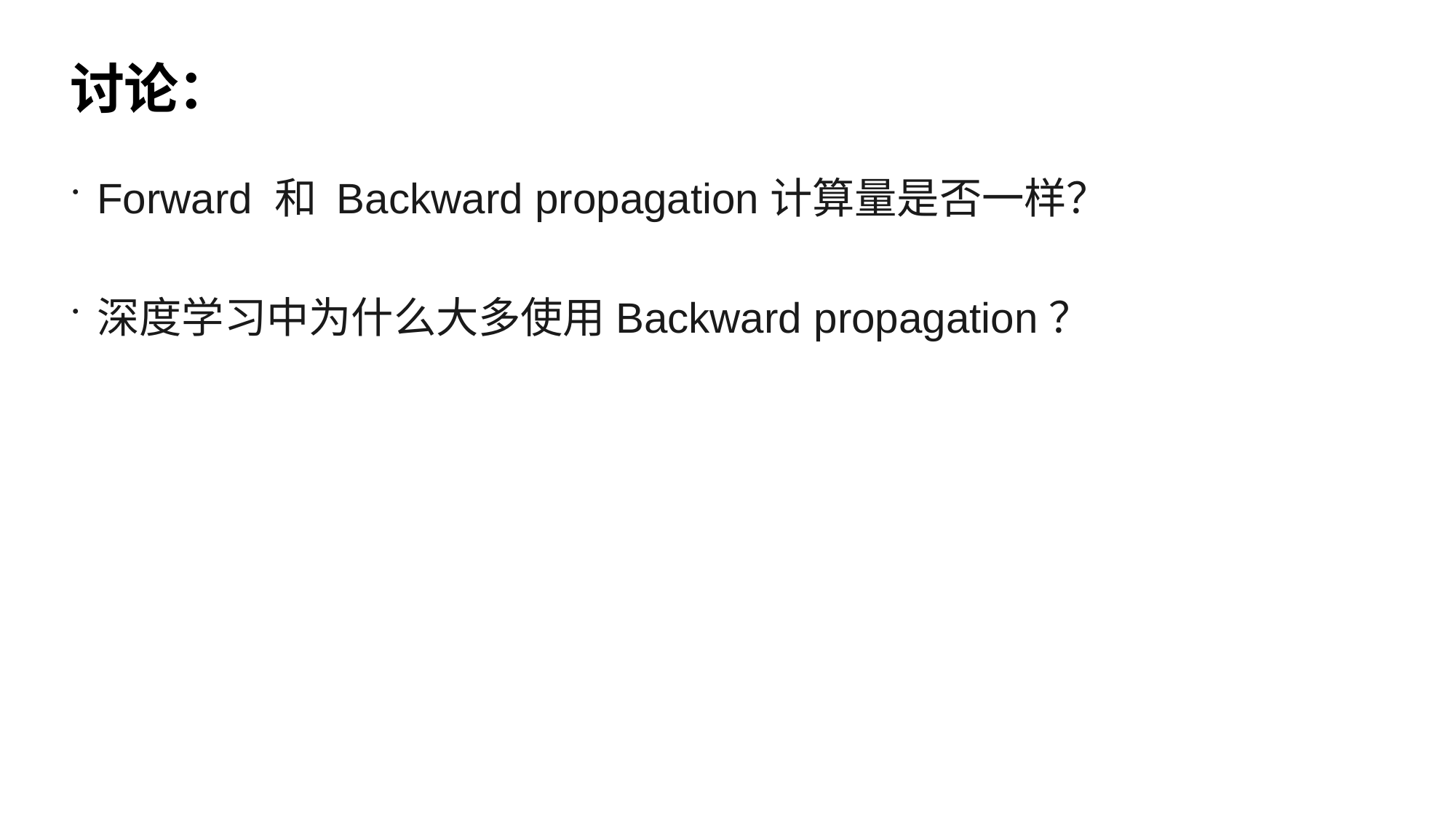

# 讨论：
Forward 和 Backward propagation计算量是否一样？

深度学习中为什么大多使用Backward propagation？